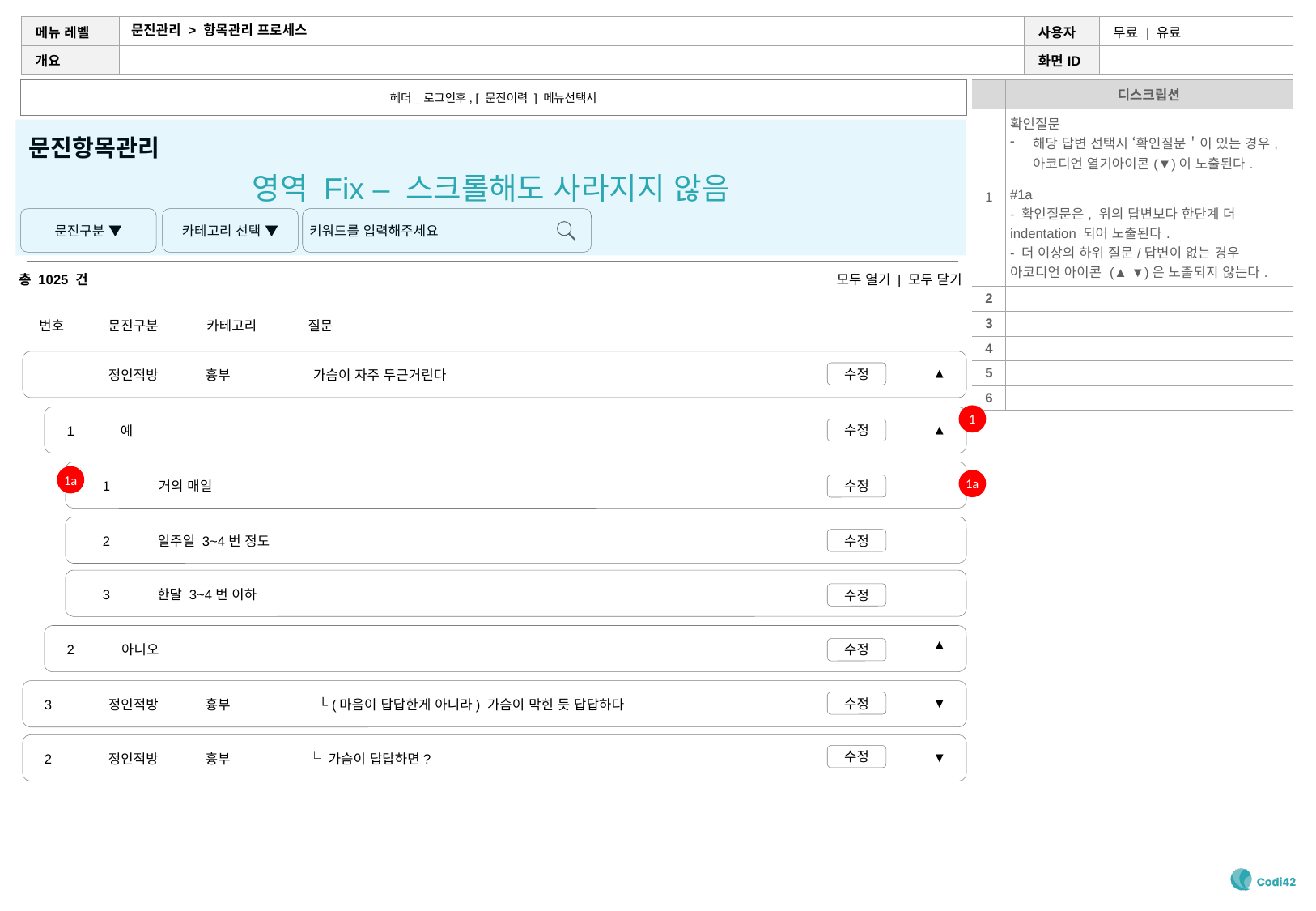

# 문진관리 > 항목관리 프로세스

헤더_로그인후, [ 문진이력 ] 메뉴선택시
|  | 디스크립션 |
| --- | --- |
| 1 | 확인질문 해당 답변 선택시 ‘확인질문＇이 있는 경우, 아코디언 열기아이콘(▼)이 노출된다. #1a - 확인질문은, 위의 답변보다 한단계 더 indentation 되어 노출된다. - 더 이상의 하위 질문/답변이 없는 경우 아코디언 아이콘 (▲ ▼)은 노출되지 않는다. |
| 2 |  |
| 3 |  |
| 4 |  |
| 5 |  |
| 6 |  |
영역 Fix – 스크롤해도 사라지지 않음
문진항목관리
키워드를 입력해주세요

문진구분 ▼
카테고리 선택 ▼
총 1025 건
모두 열기 | 모두 닫기
번호
문진구분
카테고리
질문

수정
정인적방
흉부
가슴이 자주 두근거린다
▼
1

수정
1
예
▼

1a
1a
수정
1
거의 매일

수정
2
일주일 3~4번 정도

수정
3
한달 3~4번 이하

▼
수정
2
아니오

수정
▼
3
정인적방
흉부
└ (마음이 답답한게 아니라) 가슴이 막힌 듯 답답하다

수정
▼
2
정인적방
흉부
└ 가슴이 답답하면?